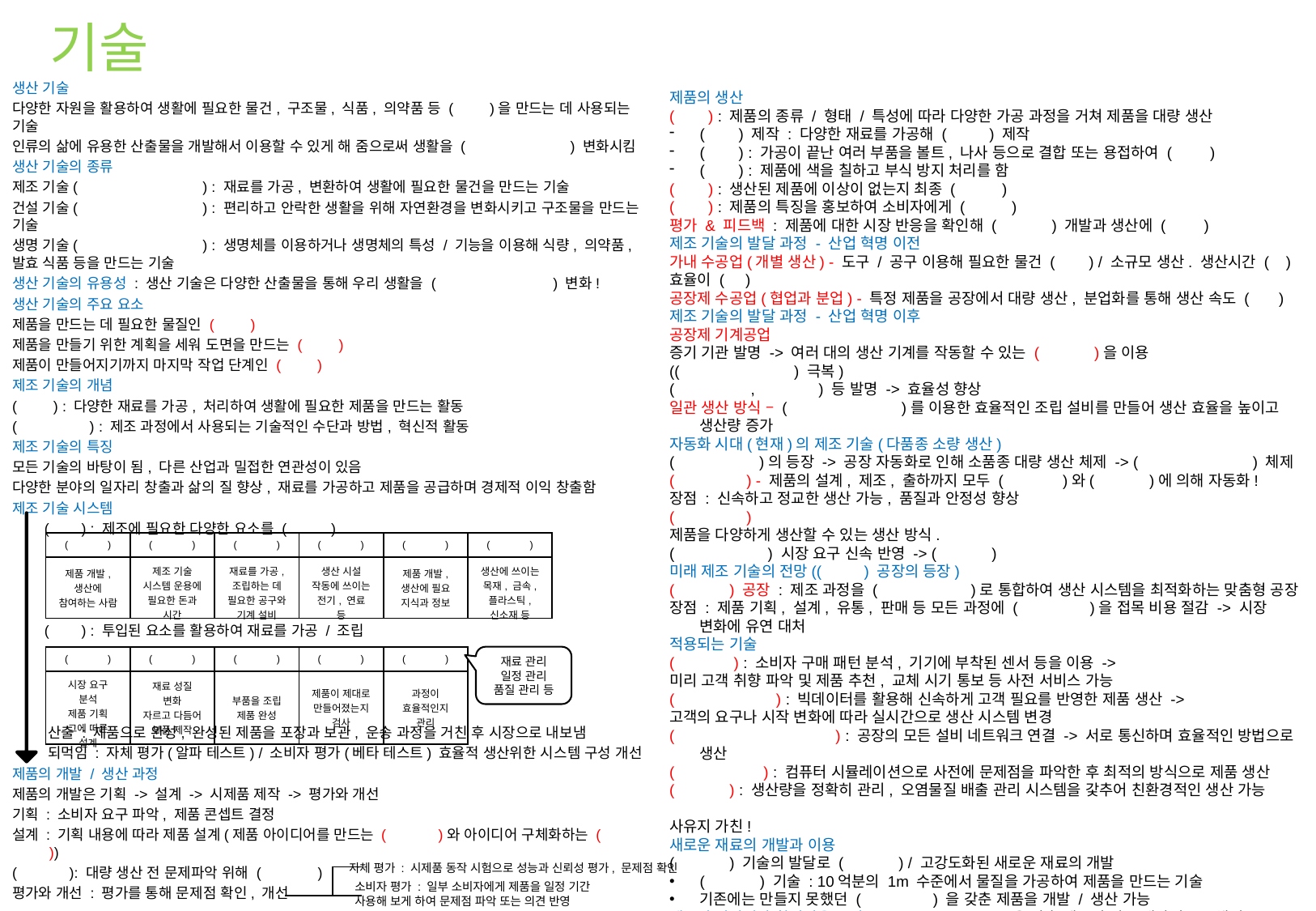

# 기술
생산 기술
다양한 자원을 활용하여 생활에 필요한 물건, 구조물, 식품, 의약품 등 (         )을 만드는 데 사용되는 기술
인류의 삶에 유용한 산출물을 개발해서 이용할 수 있게 해 줌으로써 생활을 (                          ) 변화시킴
생산 기술의 종류
제조 기술(                               ) : 재료를 가공, 변환하여 생활에 필요한 물건을 만드는 기술
건설 기술(                               ) : 편리하고 안락한 생활을 위해 자연환경을 변화시키고 구조물을 만드는 기술
생명 기술(                               ) : 생명체를 이용하거나 생명체의 특성 / 기능을 이용해 식량, 의약품, 발효 식품 등을 만드는 기술
생산 기술의 유용성 : 생산 기술은 다양한 산출물을 통해 우리 생활을 (                             ) 변화!
생산 기술의 주요 요소
제품을 만드는 데 필요한 물질인 (         )
제품을 만들기 위한 계획을 세워 도면을 만드는 (         )
제품이 만들어지기까지 마지막 작업 단계인 (         )
제조 기술의 개념
(         ) : 다양한 재료를 가공, 처리하여 생활에 필요한 제품을 만드는 활동
(                  ) : 제조 과정에서 사용되는 기술적인 수단과 방법, 혁신적 활동
제조 기술의 특징
모든 기술의 바탕이 됨, 다른 산업과 밀접한 연관성이 있음
다양한 분야의 일자리 창출과 삶의 질 향상, 재료를 가공하고 제품을 공급하며 경제적 이익 창출함
제조 기술 시스템
        (        ) : 제조에 필요한 다양한 요소를 (           )

        (        ) : 투입된 요소를 활용하여 재료를 가공 / 조립

        산출 : 제품으로 완성, 완성된 제품을 포장과 보관, 운송 과정을 거친 후 시장으로 내보냄
        되먹임 : 자체 평가(알파 테스트) / 소비자 평가(베타 테스트) 효율적 생산위한 시스템 구성 개선
제품의 개발 / 생산 과정
제품의 개발은 기획 -> 설계 -> 시제품 제작 -> 평가와 개선
기획 : 소비자 요구 파악, 제품 콘셉트 결정
설계 : 기획 내용에 따라 제품 설계(제품 아이디어를 만드는 (             )와 아이디어 구체화하는 (              ))
(             ): 대량 생산 전 문제파악 위해 (              )
평가와 개선 : 평가를 통해 문제점 확인, 개선
제품의 생산
(        ) : 제품의 종류 / 형태 / 특성에 따라 다양한 가공 과정을 거쳐 제품을 대량 생산
(        ) 제작 : 다양한 재료를 가공해 (          ) 제작
(        ) : 가공이 끝난 여러 부품을 볼트, 나사 등으로 결합 또는 용접하여 (         )
(        ) : 제품에 색을 칠하고 부식 방지 처리를 함
(        ) : 생산된 제품에 이상이 없는지 최종 (           )
(        ) : 제품의 특징을 홍보하여 소비자에게 (           )
평가 & 피드백 : 제품에 대한 시장 반응을 확인해 (             ) 개발과 생산에 (         )
제조 기술의 발달 과정 - 산업 혁명 이전
가내 수공업(개별 생산) - 도구 / 공구 이용해 필요한 물건 (        ) / 소규모 생산. 생산시간 (    ) 효율이 (     )
공장제 수공업(협업과 분업) - 특정 제품을 공장에서 대량 생산, 분업화를 통해 생산 속도 (       )
제조 기술의 발달 과정 - 산업 혁명 이후
공장제 기계공업
증기 기관 발명 -> 여러 대의 생산 기계를 작동할 수 있는 (             )을 이용
((                           ) 극복)
(                  ,               ) 등 발명 -> 효율성 향상
일관 생산 방식 – (                           )를 이용한 효율적인 조립 설비를 만들어 생산 효율을 높이고 생산량 증가
자동화 시대(현재)의 제조 기술(다품종 소량 생산)
(                    )의 등장 -> 공장 자동화로 인해 소품종 대량 생산 체제 -> (                           ) 체제
(                 ) - 제품의 설계, 제조, 출하까지 모두 (              )와(             )에 의해 자동화!
장점 : 신속하고 정교한 생산 가능, 품질과 안정성 향상
(                 )
제품을 다양하게 생산할 수 있는 생산 방식.
(                      ) 시장 요구 신속 반영 -> (             )
미래 제조 기술의 전망((          ) 공장의 등장)
(             ) 공장 : 제조 과정을 (                      )로 통합하여 생산 시스템을 최적화하는 맞춤형 공장
장점 : 제품 기획, 설계, 유통, 판매 등 모든 과정에 (                 )을 접목 비용 절감 -> 시장 변화에 유연 대처
적용되는 기술
(              ) : 소비자 구매 패턴 분석, 기기에 부착된 센서 등을 이용 ->
미리 고객 취향 파악 및 제품 추천, 교체 시기 통보 등 사전 서비스 가능
(                        ) : 빅데이터를 활용해 신속하게 고객 필요를 반영한 제품 생산 ->
고객의 요구나 시작 변화에 따라 실시간으로 생산 시스템 변경
(                                      ) : 공장의 모든 설비 네트워크 연결 -> 서로 통신하며 효율적인 방법으로 생산
(                     ) : 컴퓨터 시뮬레이션으로 사전에 문제점을 파악한 후 최적의 방식으로 제품 생산
(             ) : 생산량을 정확히 관리, 오염물질 배출 관리 시스템을 갗추어 친환경적인 생산 가능

사유지 가친!
새로운 재료의 개발과 이용
(             ) 기술의 발달로 (             ) / 고강도화된 새로운 재료의 개발
(             ) 기술 : 10억분의 1m 수준에서 물질을 가공하여 제품을 만드는 기술
기존에는 만들지 못했던 (                 ) 을 갖춘 제품을 개발 / 생산 가능
제품의 디자인과 창의성을 중시 : (                           ) 을 갖춘 제품의 연구 개발이 중요해짐

| ( ) | ( ) | ( ) | ( ) | ( ) | ( ) |
| --- | --- | --- | --- | --- | --- |
| 제품 개발, 생산에 참여하는 사람 | 제조 기술 시스템 운용에 필요한 돈과 시간 | 재료를 가공, 조립하는 데 필요한 공구와 기계 설비 | 생산 시설 작동에 쓰이는 전기, 연료 등 | 제품 개발, 생산에 필요 지식과 정보 | 생산에 쓰이는 목재, 금속, 플라스틱, 신소재 등 |
| ( ) | ( ) | ( ) | ( ) | ( ) |
| --- | --- | --- | --- | --- |
| 시장 요구 분석 제품 기획 그에 따른 설계 | 재료 성질 변화 자르고 다듬어 부품 제작 | 부품을 조립 제품 완성 | 제품이 제대로 만들어졌는지 검사 | 과정이 효율적인지 관리 |
재료 관리
일정 관리
품질 관리 등
자체 평가 : 시제품 동작 시험으로 성능과 신뢰성 평가, 문제점 확인
|  |  |
| --- | --- |
소비자 평가 : 일부 소비자에게 제품을 일정 기간
사용해 보게 하여 문제점 파악 또는 의견 반영